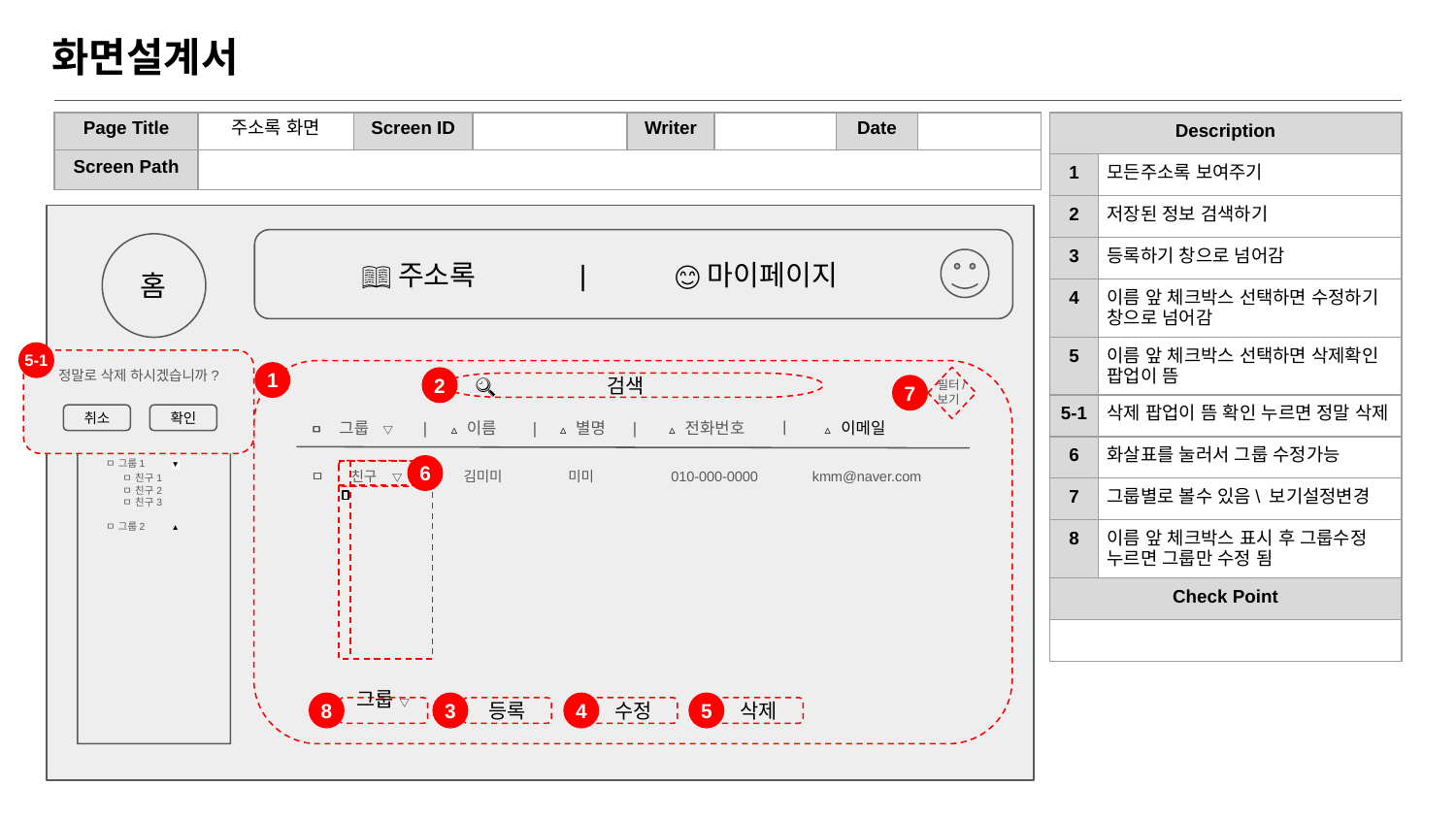

# 화면설계서

| Page Title | 주소록 화면 | Screen ID |  | Writer |  | Date |  |
| --- | --- | --- | --- | --- | --- | --- | --- |
| Screen Path |  |  |  |  |  |  |  |
| Description |  |
| --- | --- |
| 1 | 모든주소록 보여주기 |
| 2 | 저장된 정보 검색하기 |
| 3 | 등록하기 창으로 넘어감 |
| 4 | 이름 앞 체크박스 선택하면 수정하기 창으로 넘어감 |
| 5 | 이름 앞 체크박스 선택하면 삭제확인 팝업이 뜸 |
| 5-1 | 삭제 팝업이 뜸 확인 누르면 정말 삭제 |
| 6 | 화살표를 눌러서 그룹 수정가능 |
| 7 | 그룹별로 볼수 있음\ 보기설정변경 |
| 8 | 이름 앞 체크박스 표시 후 그룹수정 누르면 그룹만 수정 됨 |
| Check Point |  |
|  |  |

           📖주소록            |           😊마이페이지
홈

5-1

정말로 삭제 하시겠습니까?
확인

1
필터/
보기
2

🔍                   검색
7
ㅁ 모두보기

ㅁ ⭐즐겨찾기

ㅁ 그룹1         ▼
     ㅁ 친구1
     ㅁ 친구2
     ㅁ 친구3

ㅁ 그룹2         ▲

ㅁ     그룹   ▽      |       ▵  이름       |     ▵  별명     |       ▵  전화번호       ㅣ       ▵   이메일
취소
ㅁ       친구    ▽                김미미                 미미                   010-000-0000              kmm@naver.com
6

8
3
4
5
그룹 ▽
등록
수정
삭제